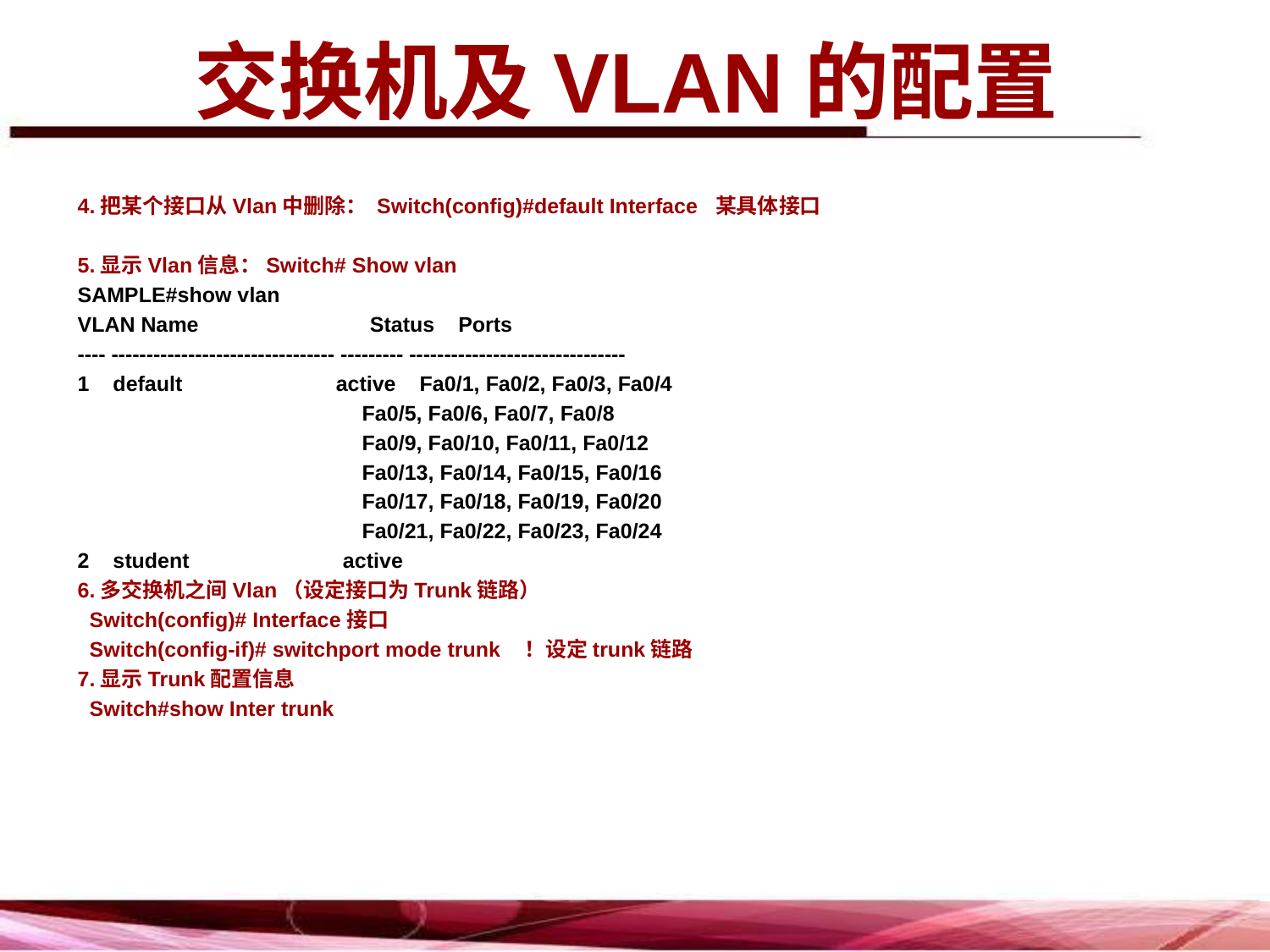

# 交换机及VLAN的配置
Vlan 基本命令
创建Vlan
Switch>En
Switch# Vlan database
Switch(vlan)# Vlan 编号 name 名称 ！编号用数字，不能用1，名称可以用数字和字符
删除Vlan
Switch(vlan)# No Vlan 编号
把接口加入Vlan
Switch(config)#Int 接口
Switch(config-if)#Switchport access  vlan 编号
把多个接口加入Vlan
Switch(config)#Int  range 接口范围
Switch(config-if-range)# Switchport access  vlan 编号
把某个接口从Vlan中删除
Switch(config)#default Interface  某具体接口
显示Vlan信息
Switch# Show vlan-sw
多交换机之间Vlan（设定接口为Trunk链路）
Switch(config)# Interface接口
Switch(config-if)# switchport mode trunk   ！设定trunk链路
显示Trunk配置信息
4.把某个接口从Vlan中删除： Switch(config)#default Interface  某具体接口

5.显示Vlan信息：Switch# Show vlan
SAMPLE#show vlan
VLAN Name                             Status    Ports
---- -------------------------------- --------- -------------------------------
1    default                          active    Fa0/1, Fa0/2, Fa0/3, Fa0/4
                                                Fa0/5, Fa0/6, Fa0/7, Fa0/8
                                                Fa0/9, Fa0/10, Fa0/11, Fa0/12
                                                Fa0/13, Fa0/14, Fa0/15, Fa0/16
                                                Fa0/17, Fa0/18, Fa0/19, Fa0/20
                                                Fa0/21, Fa0/22, Fa0/23, Fa0/24
2    student                          active
6.多交换机之间Vlan（设定接口为Trunk链路）
  Switch(config)# Interface接口
  Switch(config-if)# switchport mode trunk   ！设定trunk链路
7.显示Trunk配置信息
  Switch#show Inter trunk